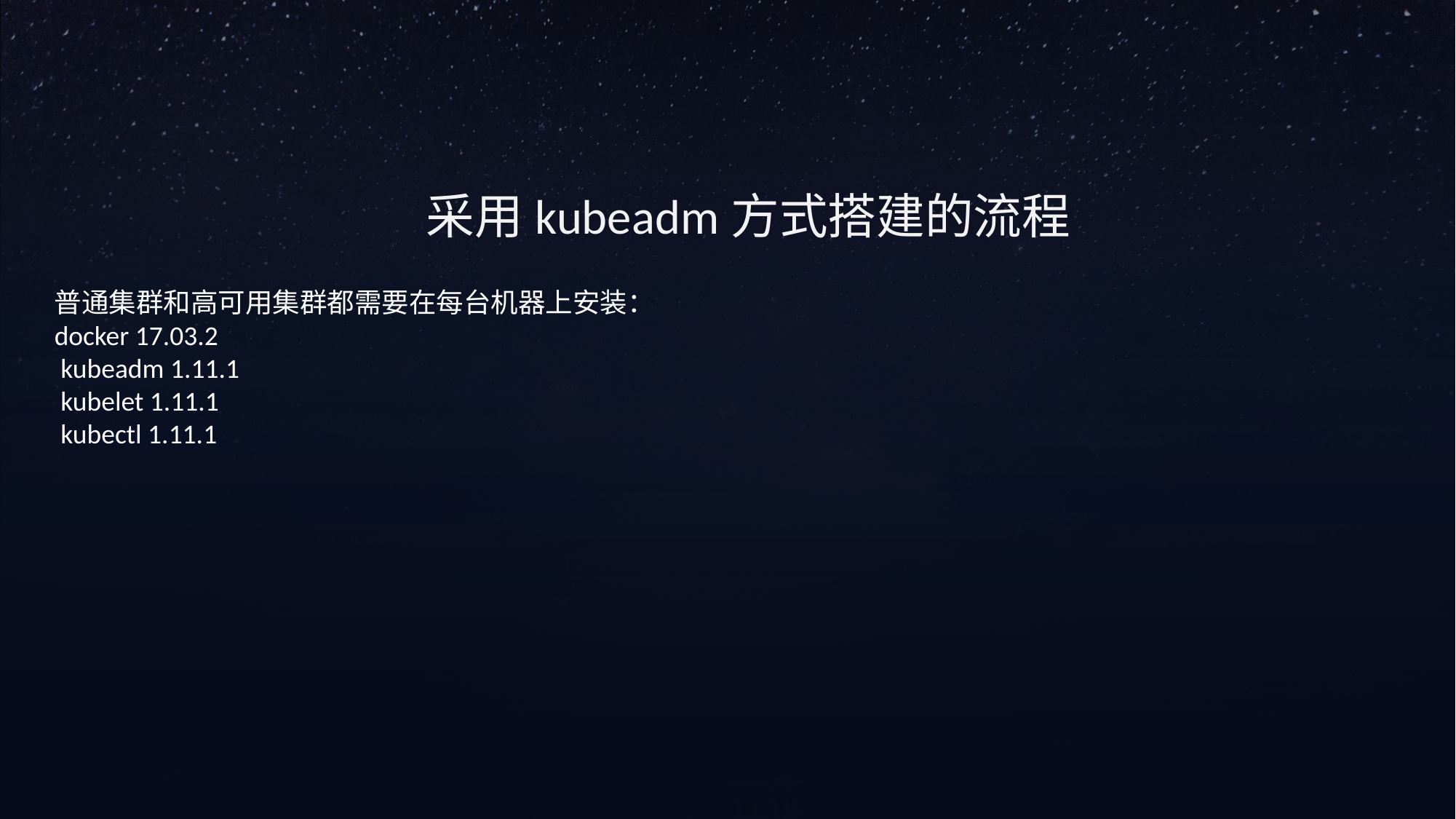

采用kubeadm方式搭建的流程
普通集群和高可用集群都需要在每台机器上安装：
docker 17.03.2
 kubeadm 1.11.1
 kubelet 1.11.1
 kubectl 1.11.1